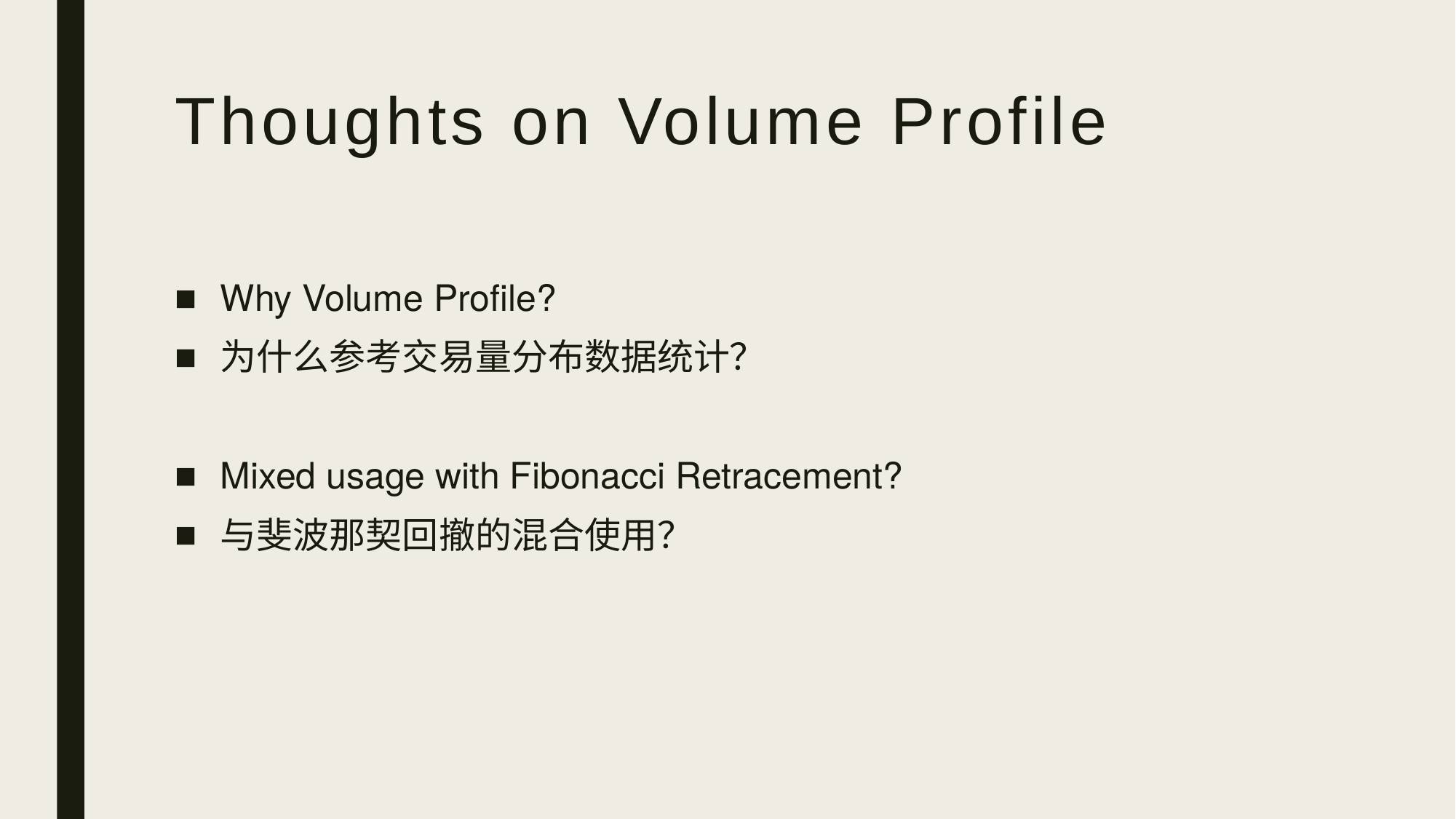

# Thoughts on Volume Profile
Why Volume Profile?
为什么参考交易量分布数据统计？

Mixed usage with Fibonacci Retracement?
与斐波那契回撤的混合使用？